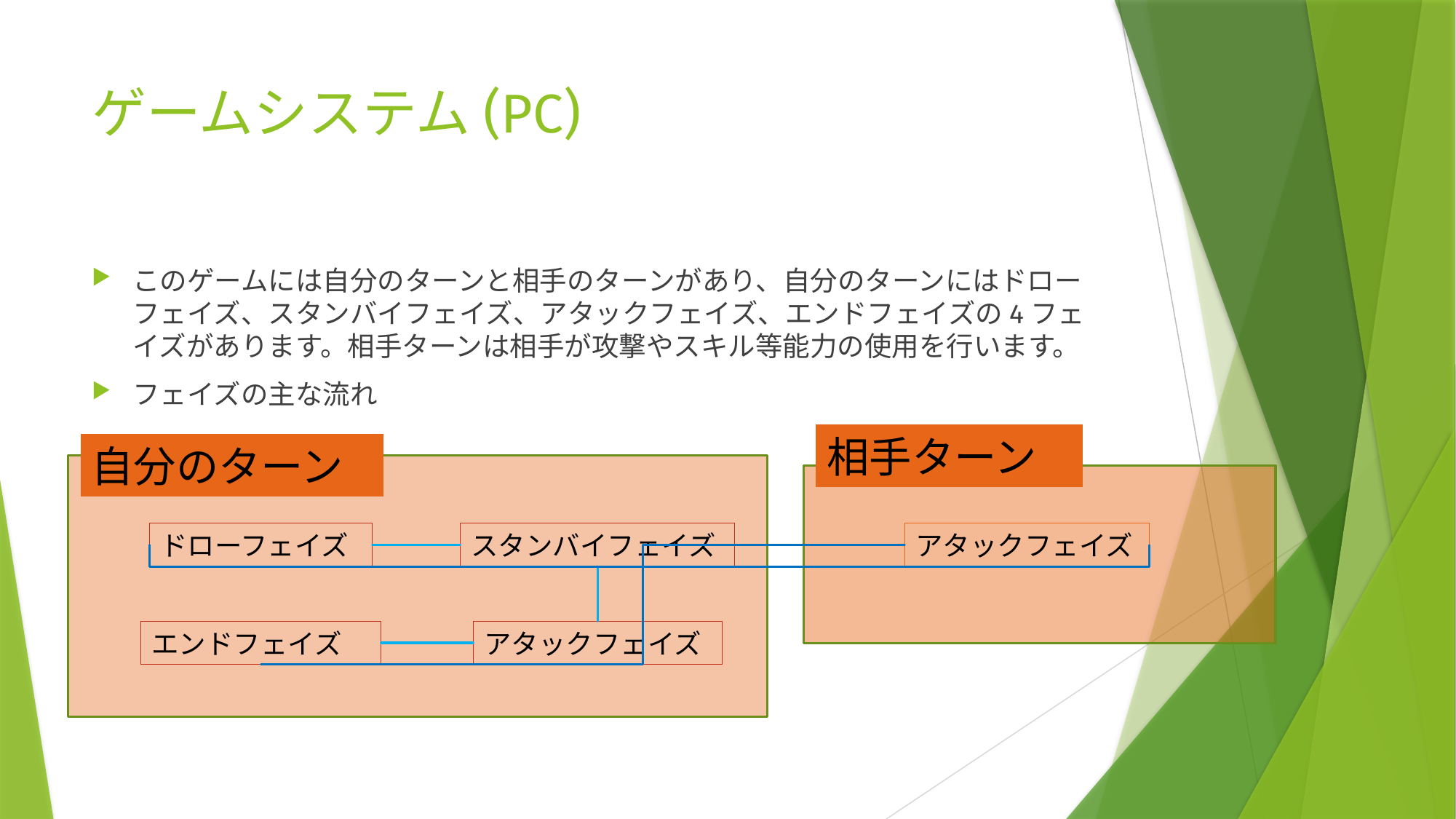

# ゲームシステム(PC)
このゲームには自分のターンと相手のターンがあり、自分のターンにはドローフェイズ、スタンバイフェイズ、アタックフェイズ、エンドフェイズの4フェイズがあります。相手ターンは相手が攻撃やスキル等能力の使用を行います。
フェイズの主な流れ
相手ターン
自分のターン

ドローフェイズ
スタンバイフェイズ
エンドフェイズ
アタックフェイズ
アタックフェイズ